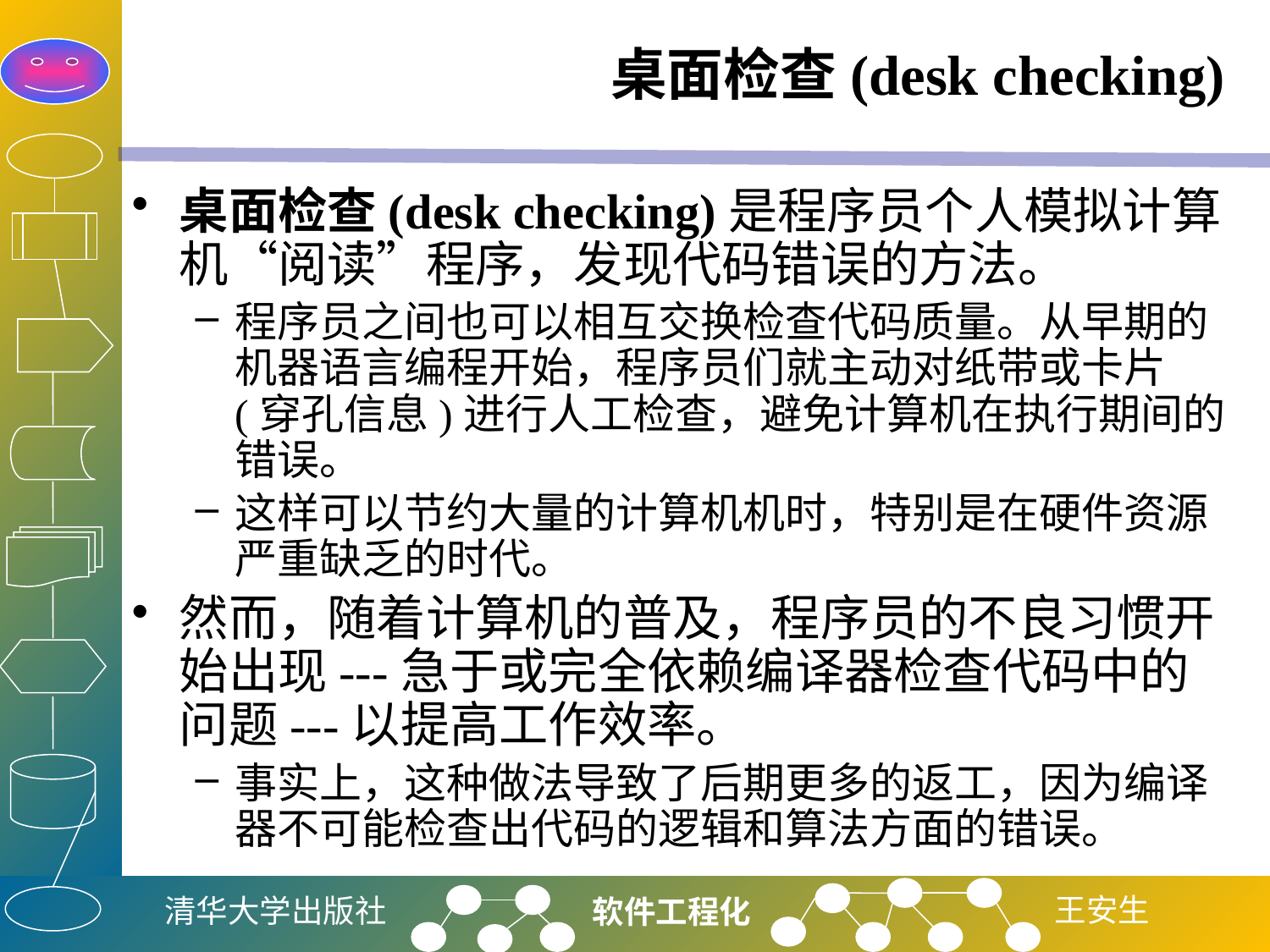

# 桌面检查(desk checking)
桌面检查(desk checking)是程序员个人模拟计算机“阅读”程序，发现代码错误的方法。
程序员之间也可以相互交换检查代码质量。从早期的机器语言编程开始，程序员们就主动对纸带或卡片(穿孔信息)进行人工检查，避免计算机在执行期间的错误。
这样可以节约大量的计算机机时，特别是在硬件资源严重缺乏的时代。
然而，随着计算机的普及，程序员的不良习惯开始出现---急于或完全依赖编译器检查代码中的问题---以提高工作效率。
事实上，这种做法导致了后期更多的返工，因为编译器不可能检查出代码的逻辑和算法方面的错误。